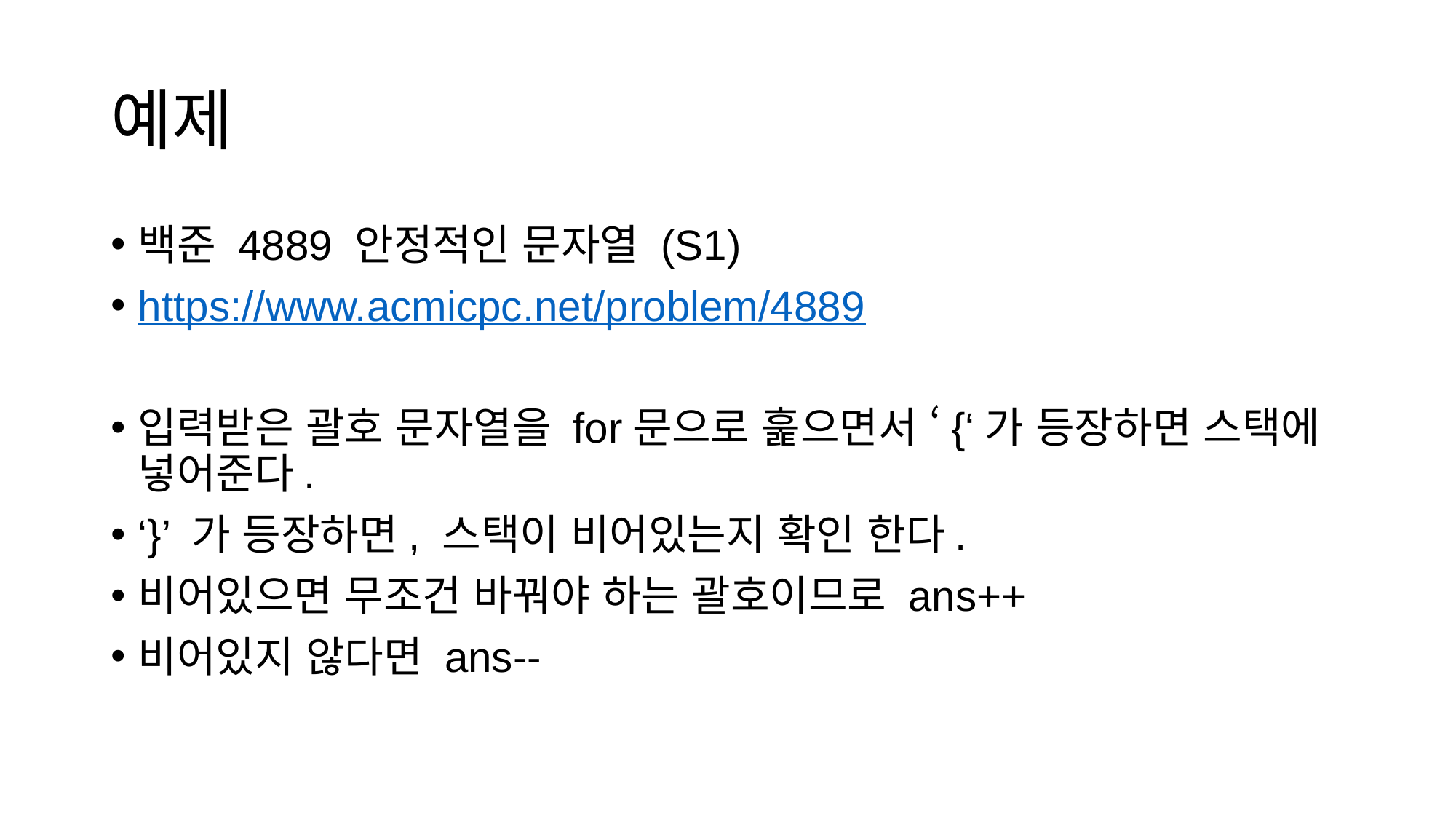

# 예제
백준 4889 안정적인 문자열 (S1)
https://www.acmicpc.net/problem/4889

입력받은 괄호 문자열을 for문으로 훑으면서 ‘{‘가 등장하면 스택에 넣어준다.
‘}’ 가 등장하면, 스택이 비어있는지 확인 한다.
비어있으면 무조건 바꿔야 하는 괄호이므로 ans++
비어있지 않다면 ans--